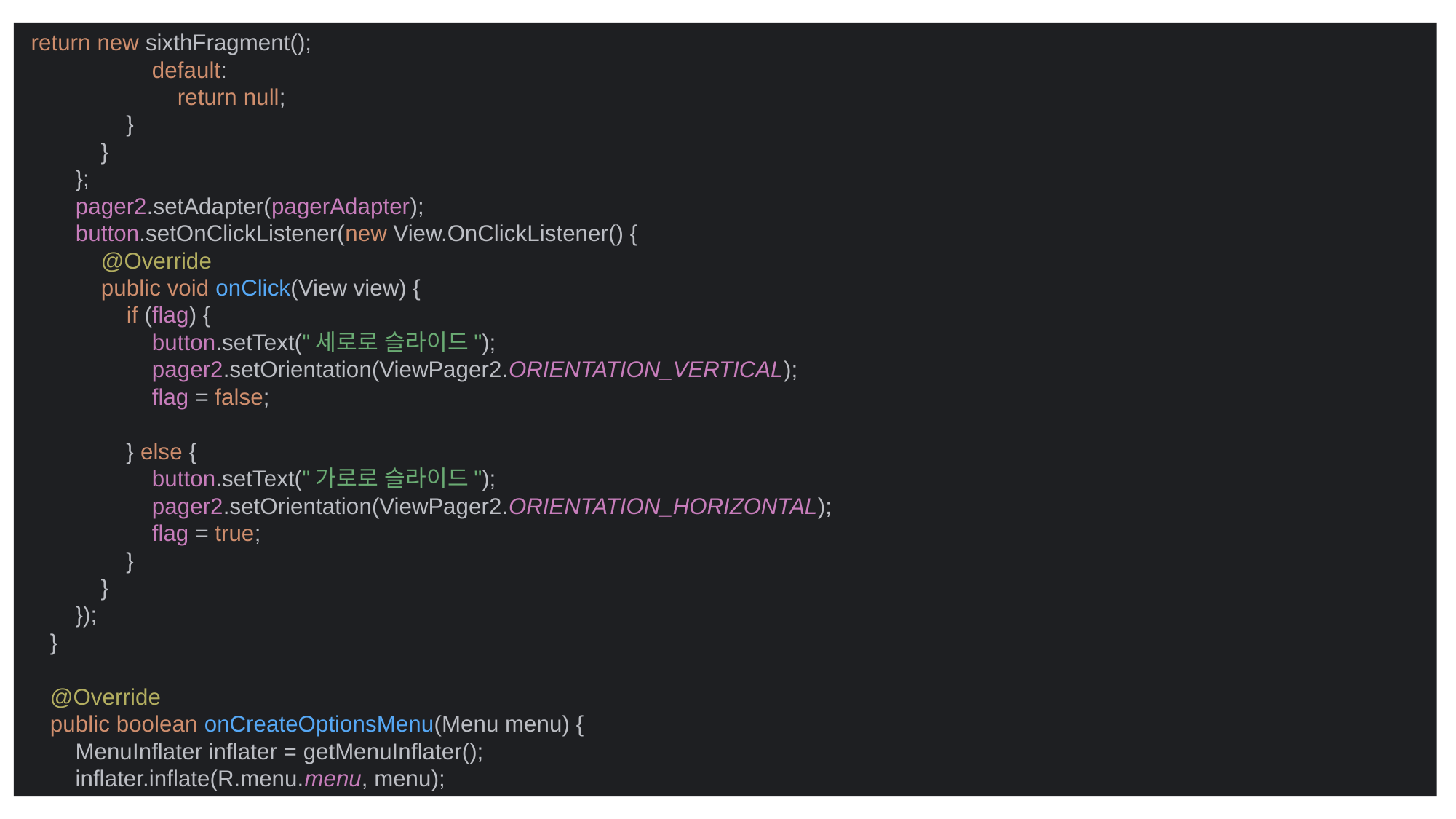

return new sixthFragment();
                    default:
                        return null;
                }
            }
        };
        pager2.setAdapter(pagerAdapter);
        button.setOnClickListener(new View.OnClickListener() {
            @Override
            public void onClick(View view) {
                if (flag) {
                    button.setText("세로로 슬라이드");
                    pager2.setOrientation(ViewPager2.ORIENTATION_VERTICAL);
                    flag = false;
                } else {
                    button.setText("가로로 슬라이드");
                    pager2.setOrientation(ViewPager2.ORIENTATION_HORIZONTAL);
                    flag = true;
                }
            }
        });
    }
    @Override
    public boolean onCreateOptionsMenu(Menu menu) {
        MenuInflater inflater = getMenuInflater();
        inflater.inflate(R.menu.menu, menu);